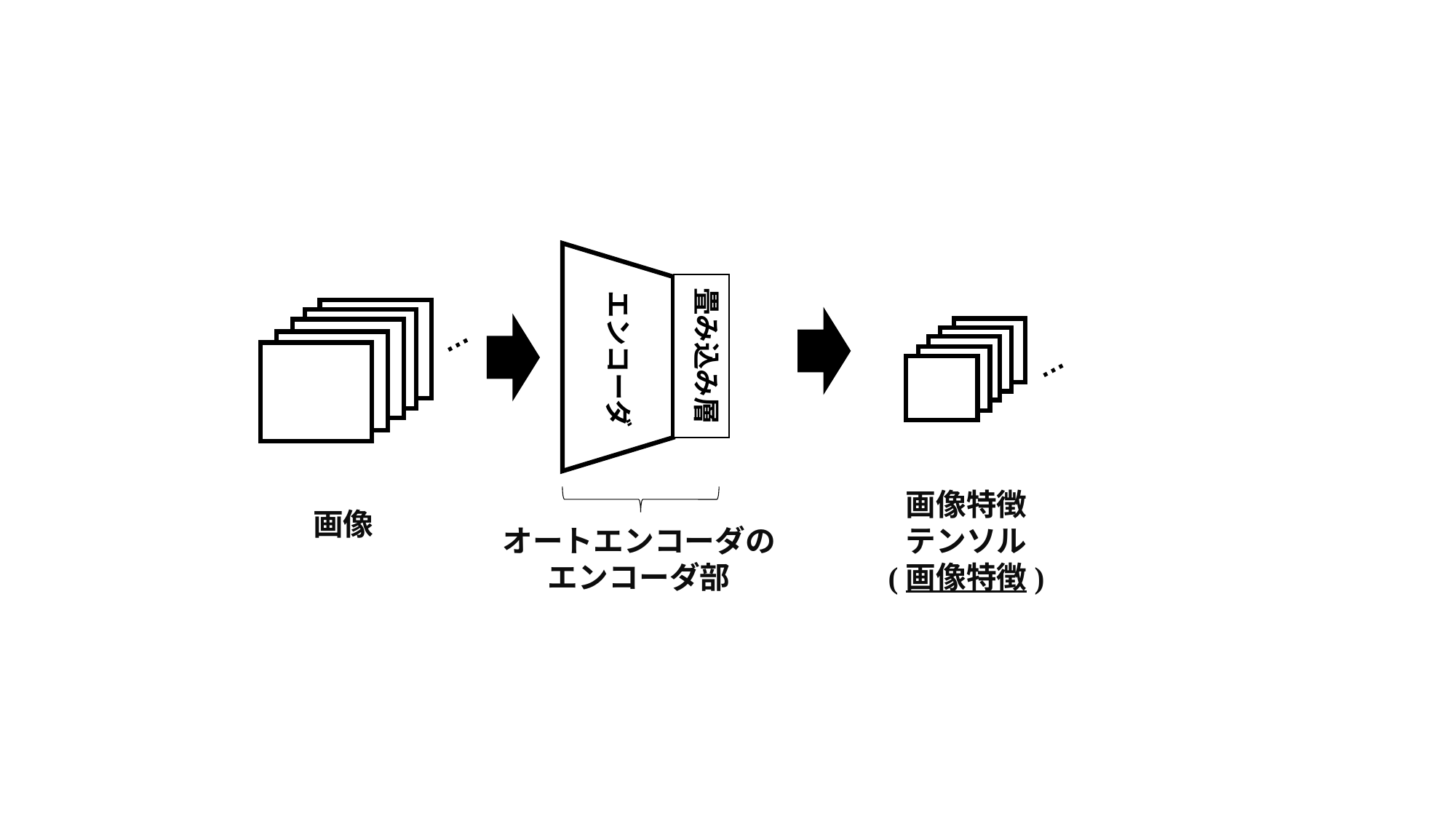

畳み込み層
エンコーダ

…
ｚｚｚｚ

ｚ

ｚ

…
エンコーダ
ｚ
ｚ

画像特徴
テンソル
(画像特徴)
画像
オートエンコーダの
エンコーダ部